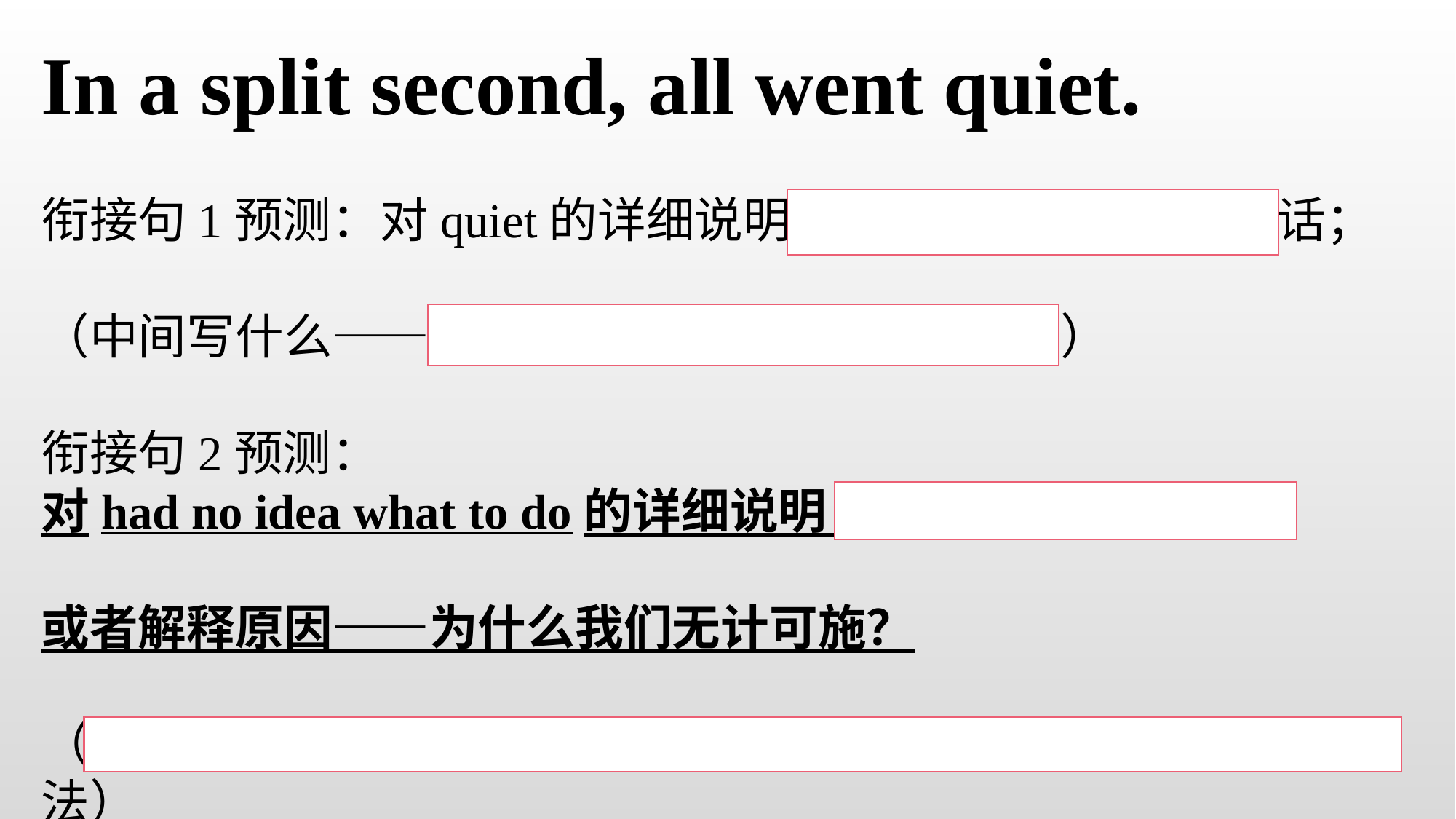

In a split second, all went quiet.
衔接句1预测：对quiet的详细说明：我如何害怕得说不出话；
（中间写什么——我的害怕导致父亲过来安慰我）
衔接句2预测：
对had no idea what to do的详细说明：我们一家狼狈不堪。

或者解释原因——为什么我们无计可施？

（此时是不是有人受伤导致我们束手无策，这个可以看范文写法）